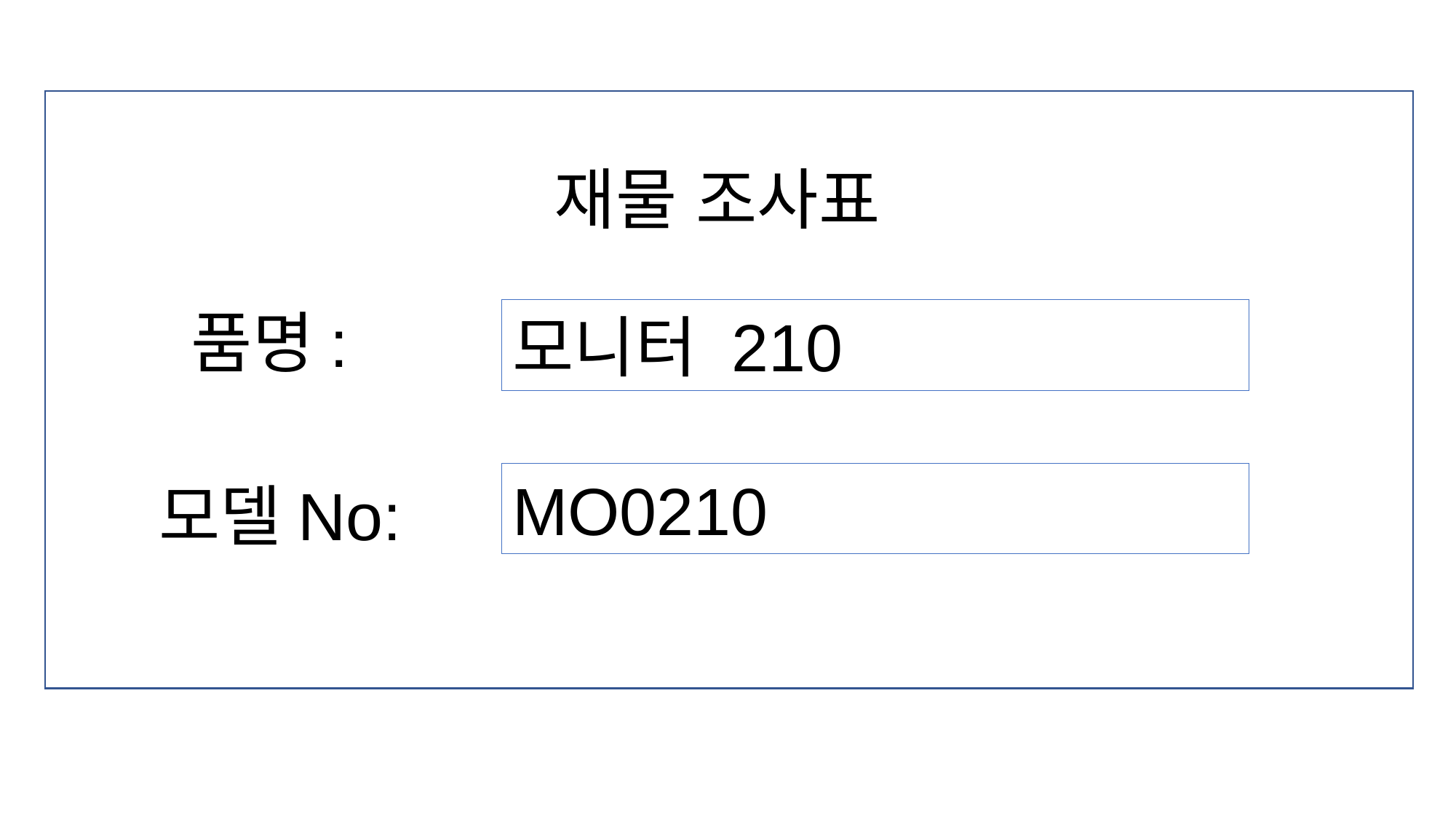

재물 조사표
품명:
모니터 210
MO0210
모델No: